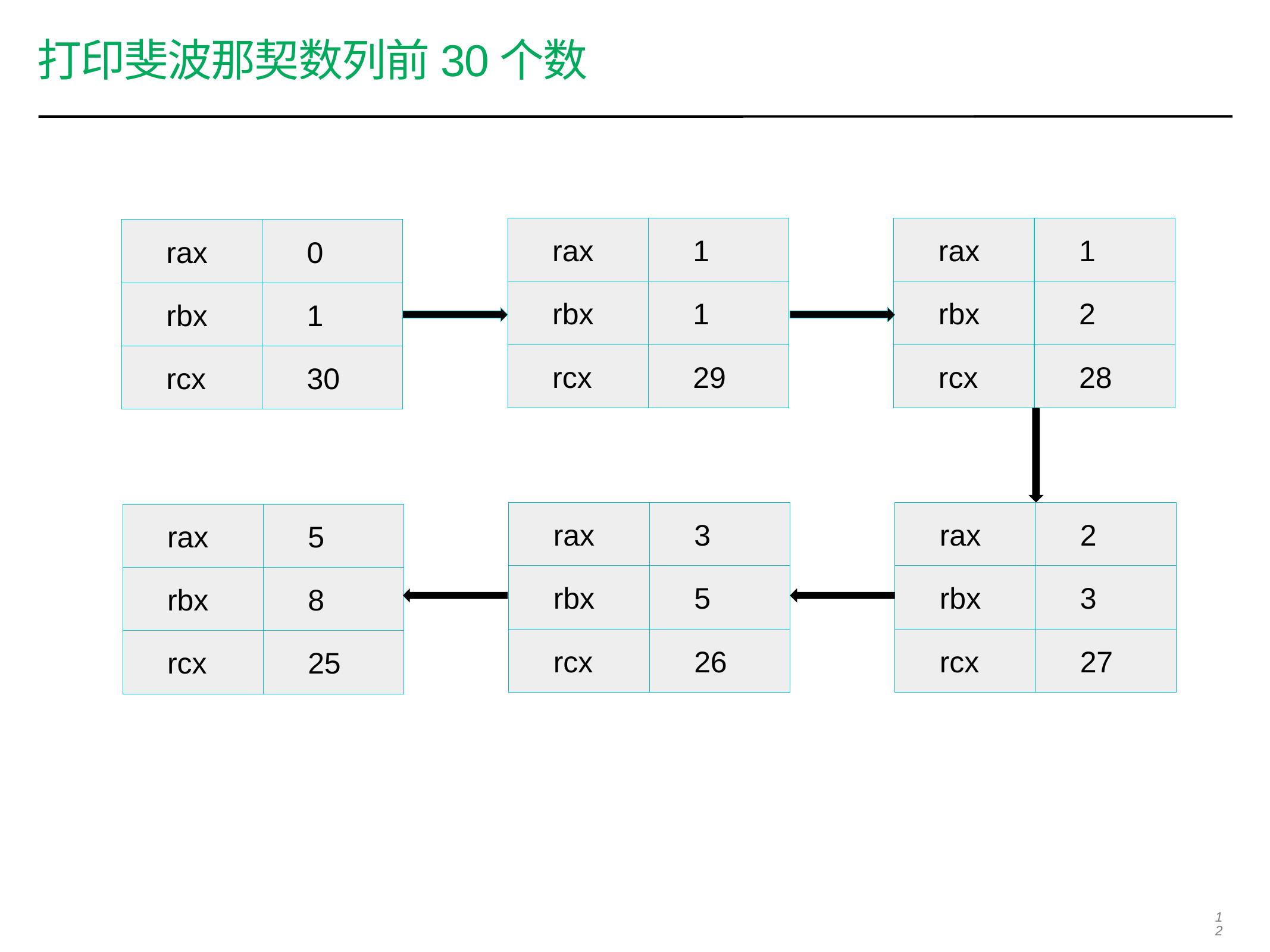

# 打印斐波那契数列前30个数
rax
1
rax
1
rax
0
rbx
1
rbx
2
rbx
1

rcx
29
rcx
28
rcx
30

rax
3
rax
2
rax
5
rbx
5
rbx
3
rbx
8

rcx
26
rcx
27
rcx
25
12